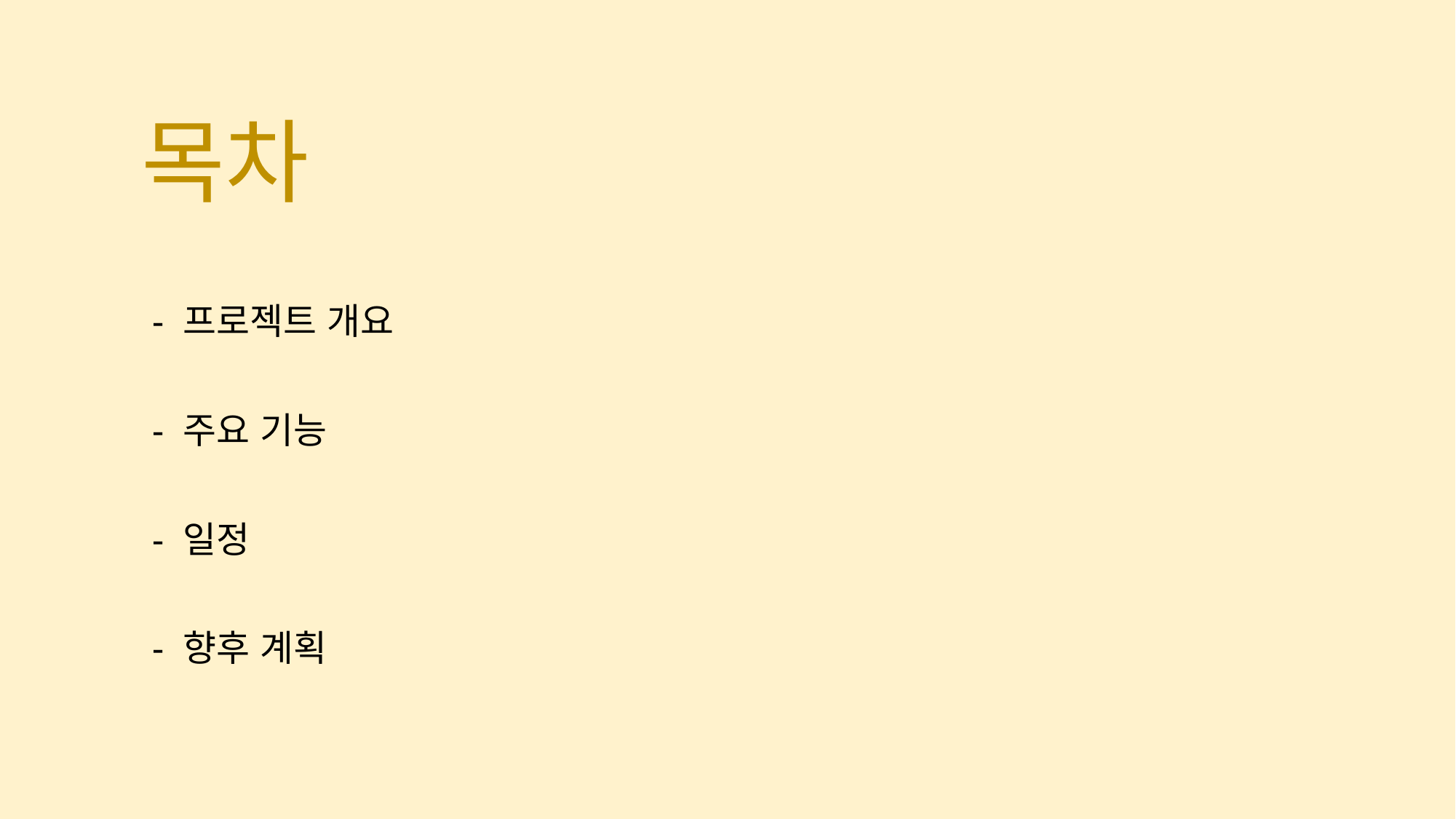

# 목차

 - 프로젝트 개요

 - 주요 기능

 - 일정

 - 향후 계획